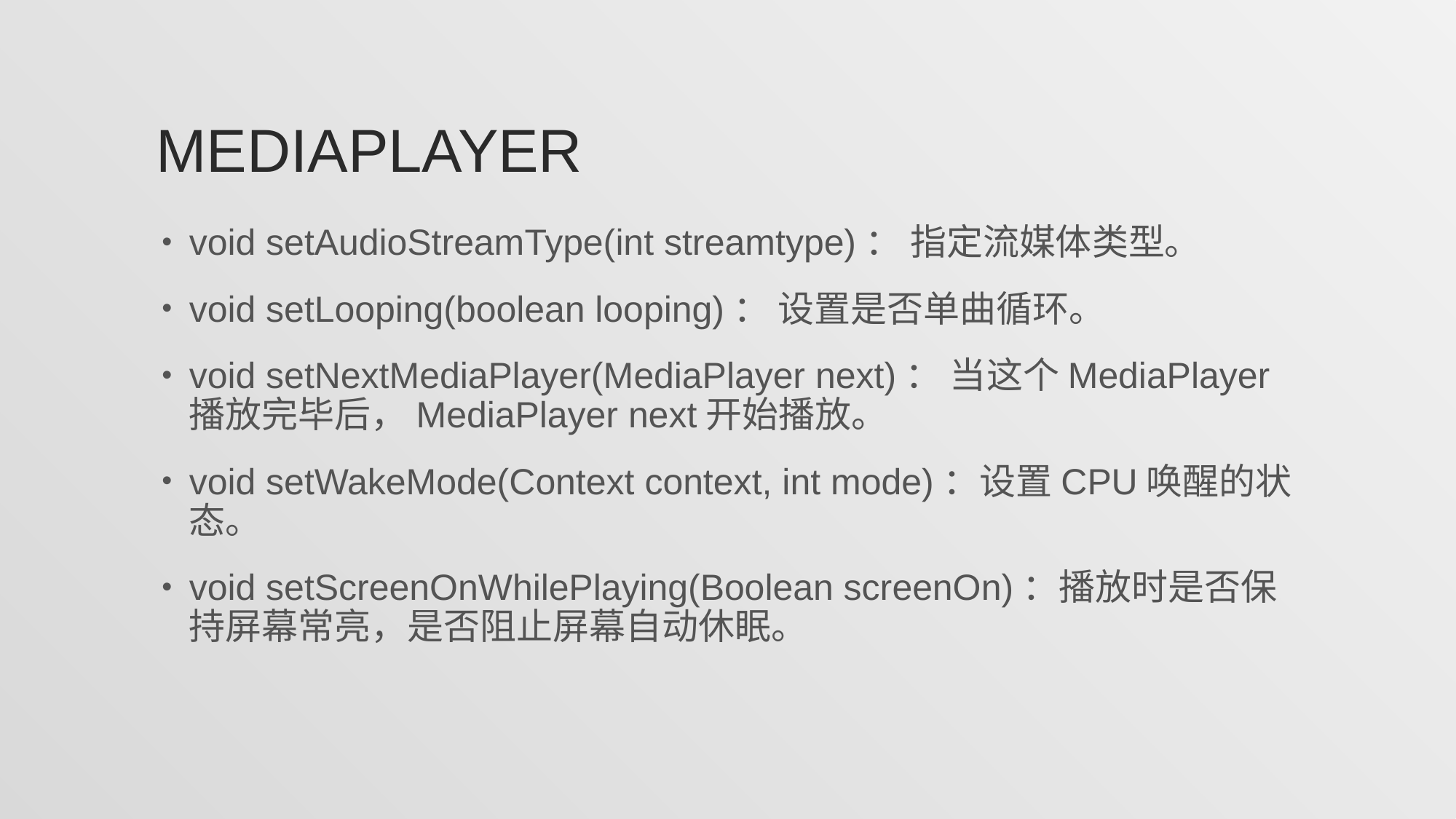

# mediaplayer
void setAudioStreamType(int streamtype)： 指定流媒体类型。
void setLooping(boolean looping)： 设置是否单曲循环。
void setNextMediaPlayer(MediaPlayer next)： 当这个MediaPlayer播放完毕后，MediaPlayer next开始播放。
void setWakeMode(Context context, int mode)：设置CPU唤醒的状态。
void setScreenOnWhilePlaying(Boolean screenOn)：播放时是否保持屏幕常亮，是否阻止屏幕自动休眠。